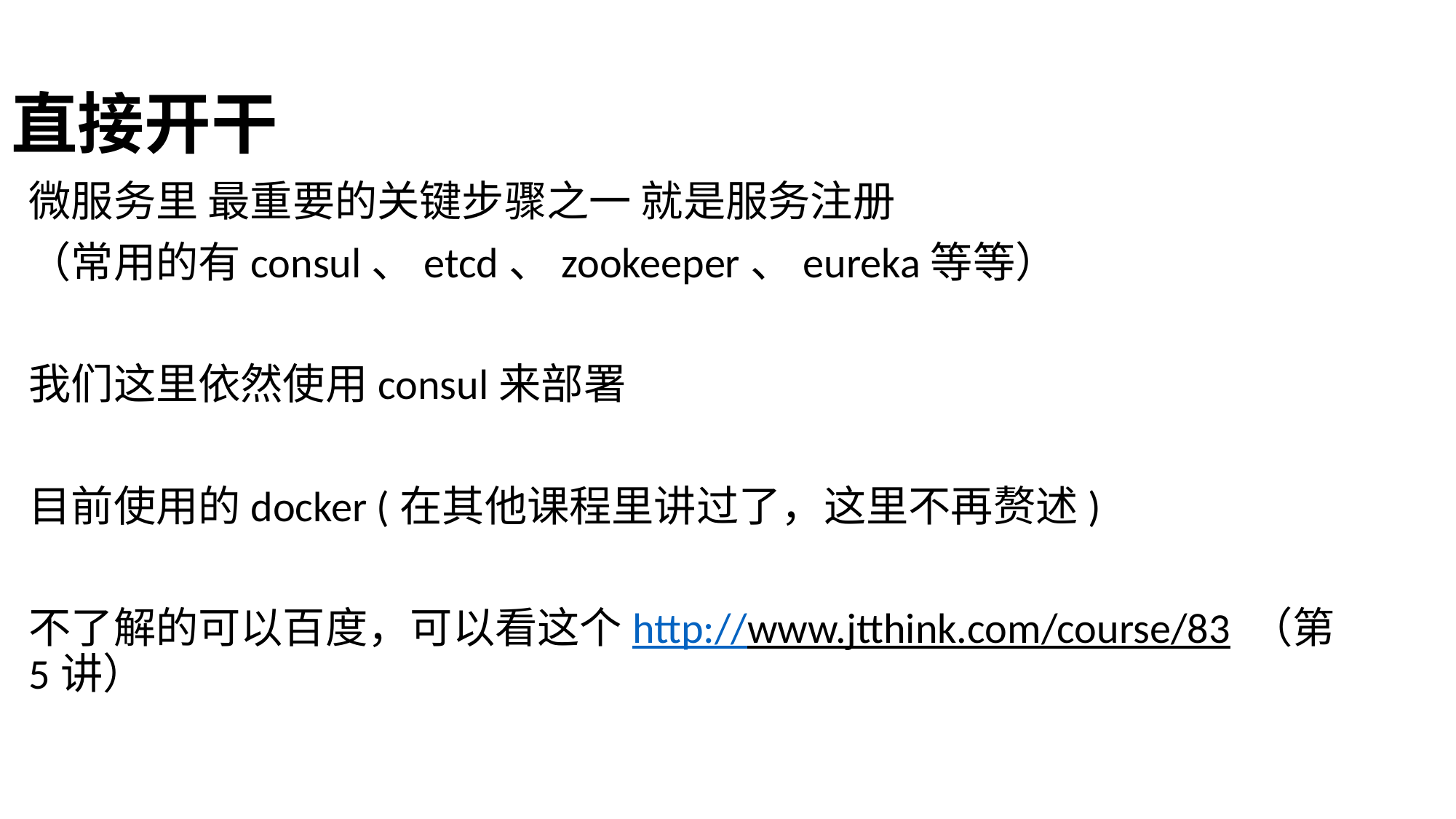

# 直接开干
微服务里 最重要的关键步骤之一 就是服务注册
（常用的有consul、etcd、zookeeper、eureka等等）

我们这里依然使用consul来部署

目前使用的docker (在其他课程里讲过了，这里不再赘述)

不了解的可以百度，可以看这个http://www.jtthink.com/course/83 （第5讲）